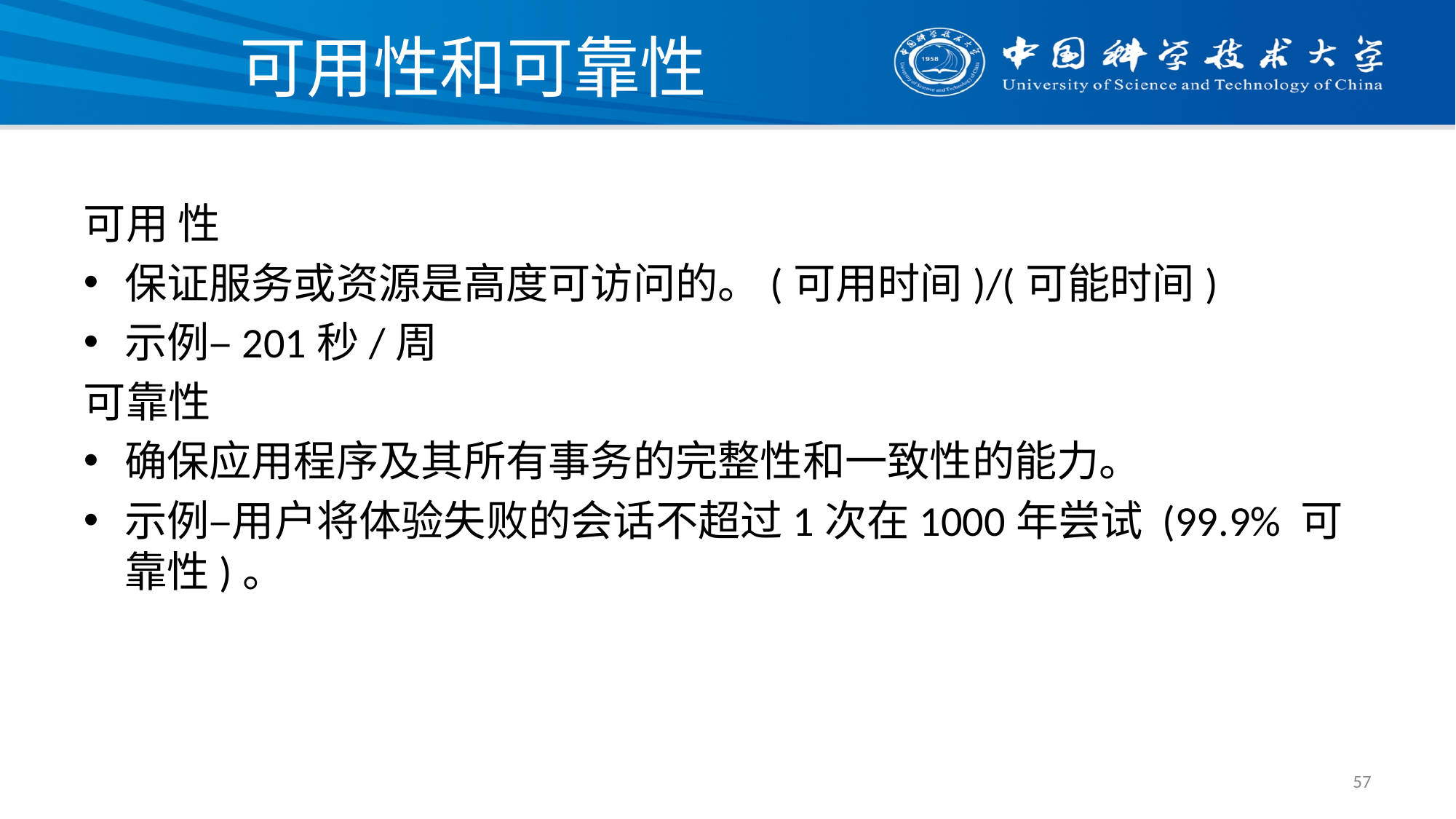

# 可用性和可靠性
可用 性
保证服务或资源是高度可访问的。(可用时间)/(可能时间)
示例–201秒/周
可靠性
确保应用程序及其所有事务的完整性和一致性的能力。
示例–用户将体验失败的会话不超过1次在1000年尝试 (99.9% 可靠性)。
57